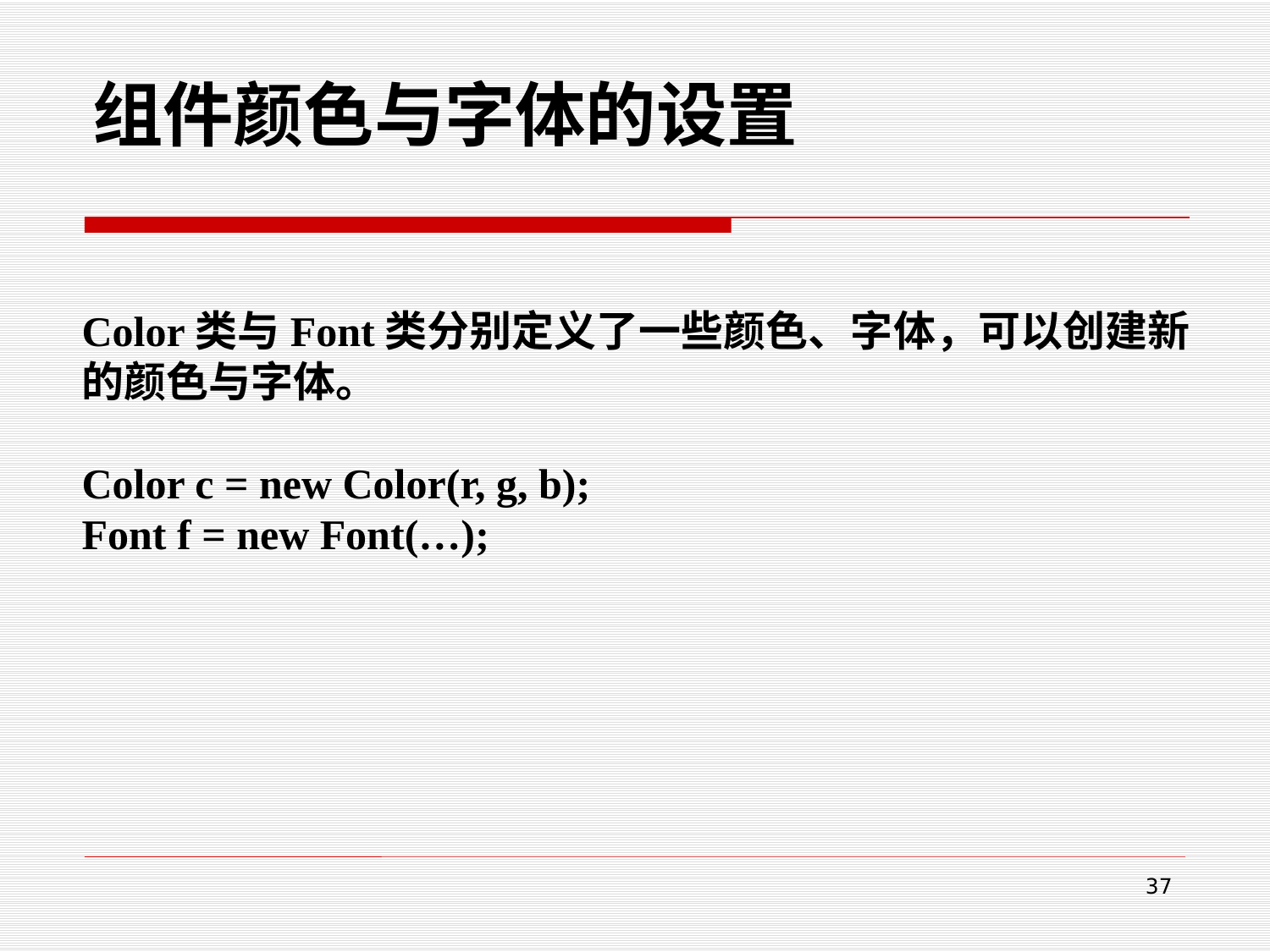

组件颜色与字体的设置

Color类与Font类分别定义了一些颜色、字体，可以创建新
的颜色与字体。

Color c = new Color(r, g, b);
Font f = new Font(…);

37